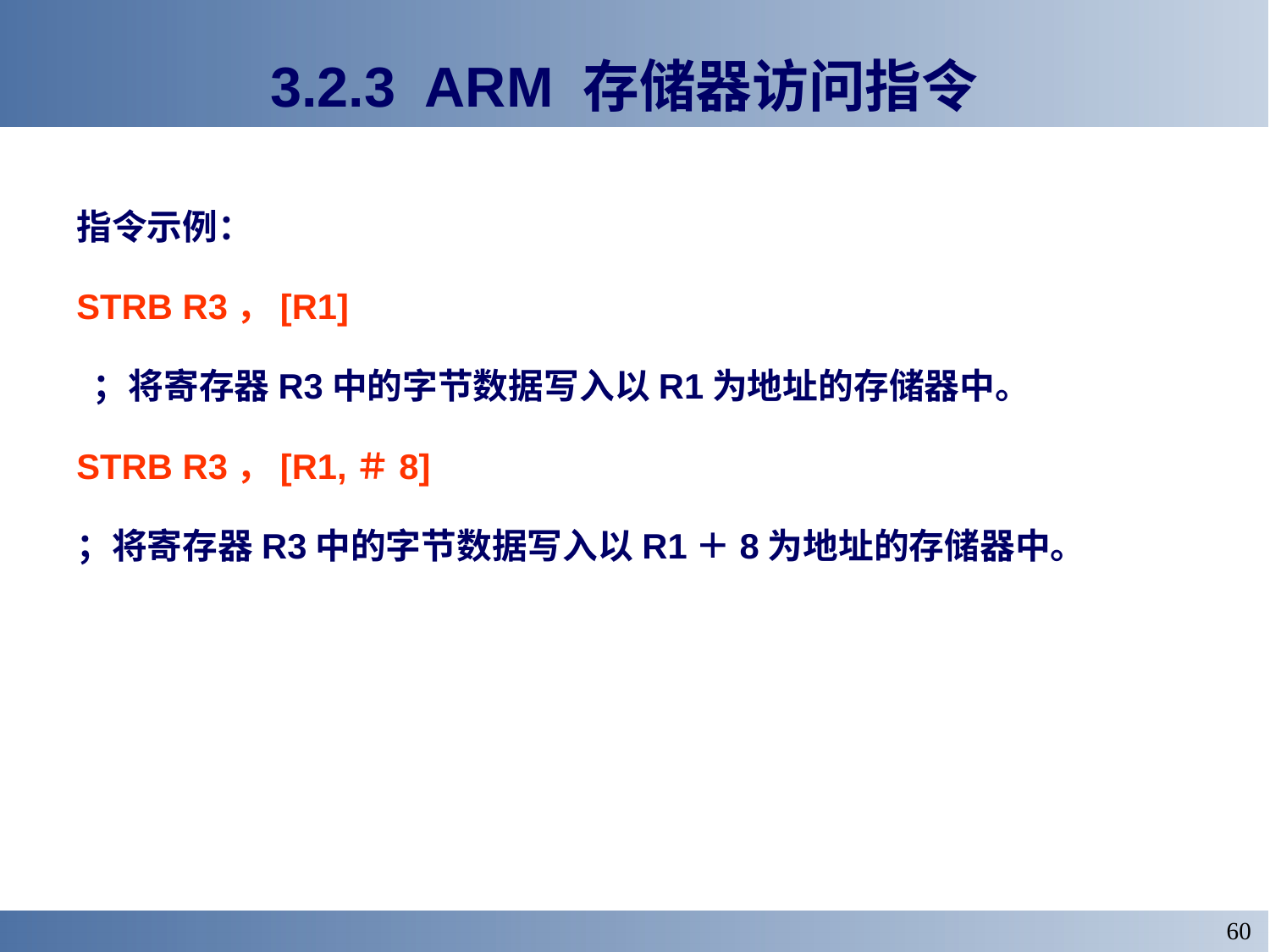

# 3.2.3  ARM 存储器访问指令
指令示例：
STRB R3，[R1]
 ；将寄存器R3中的字节数据写入以R1为地址的存储器中。
STRB R3，[R1,＃8]
；将寄存器R3中的字节数据写入以R1＋8为地址的存储器中。